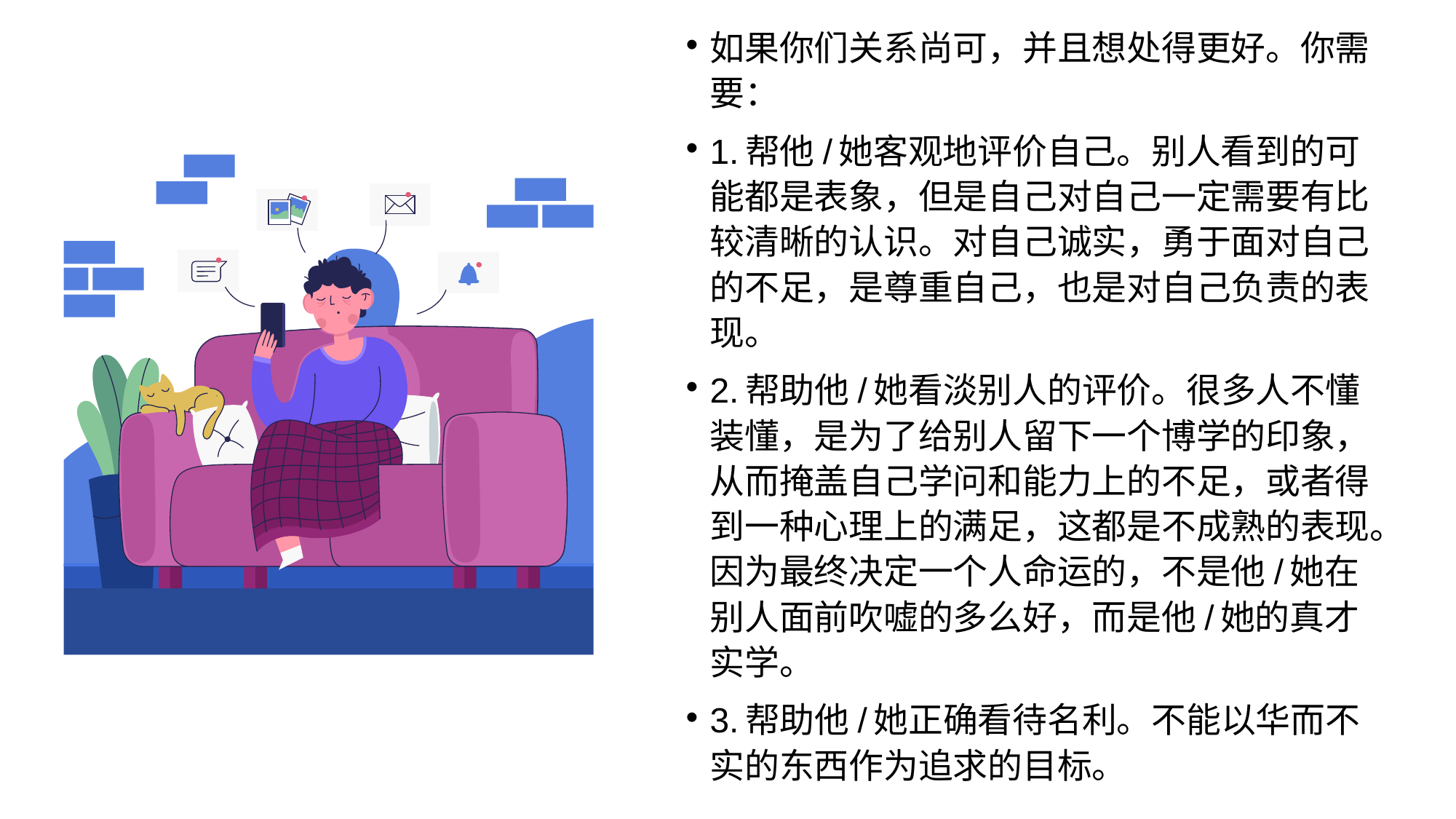

如果你们关系尚可，并且想处得更好。你需要：
1.帮他/她客观地评价自己。别人看到的可能都是表象，但是自己对自己一定需要有比较清晰的认识。对自己诚实，勇于面对自己的不足，是尊重自己，也是对自己负责的表现。
2.帮助他/她看淡别人的评价。很多人不懂装懂，是为了给别人留下一个博学的印象，从而掩盖自己学问和能力上的不足，或者得到一种心理上的满足，这都是不成熟的表现。因为最终决定一个人命运的，不是他/她在别人面前吹嘘的多么好，而是他/她的真才实学。
3.帮助他/她正确看待名利。不能以华而不实的东西作为追求的目标。